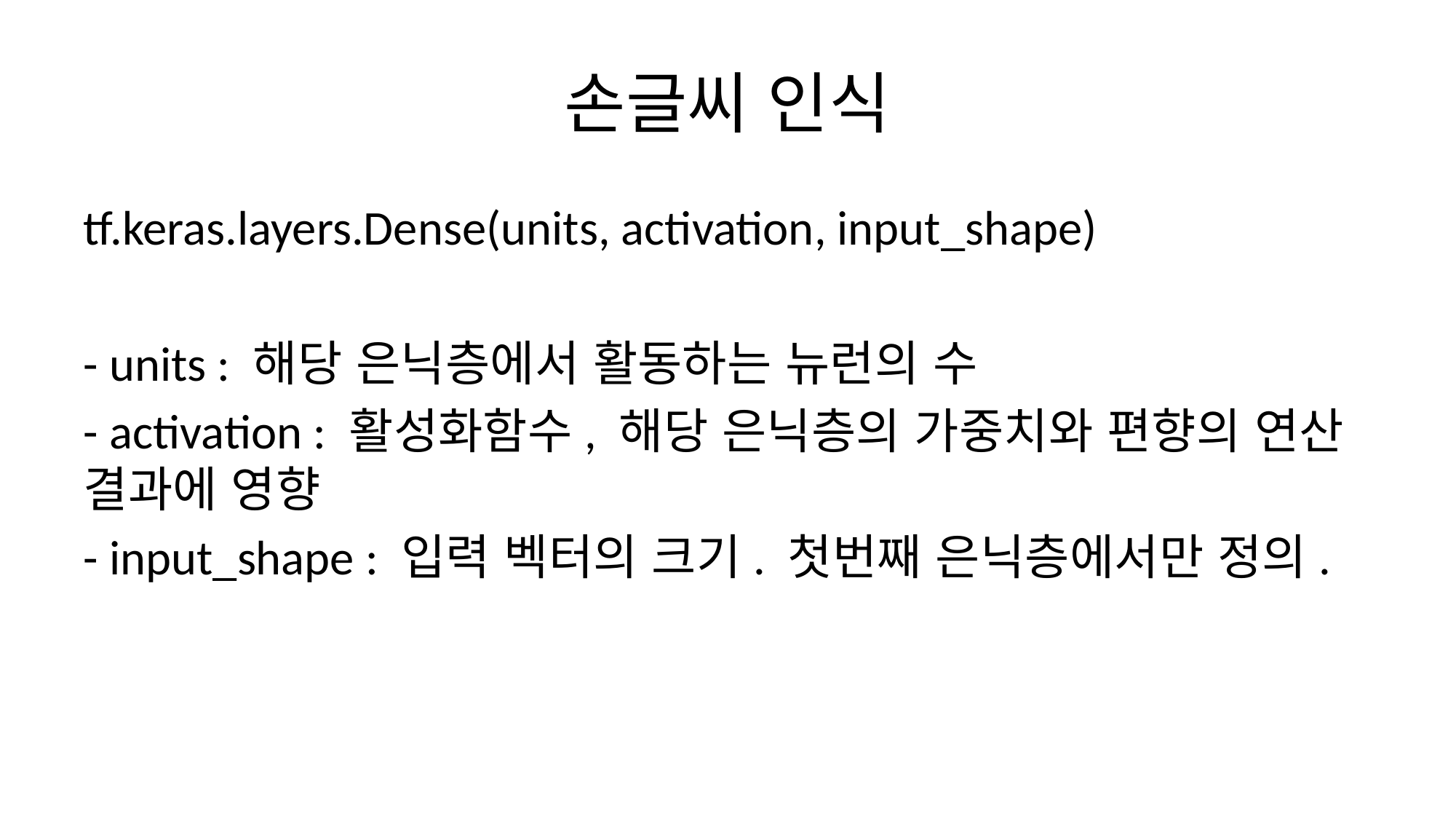

# 손글씨 인식
tf.keras.layers.Dense(units, activation, input_shape)

- units : 해당 은닉층에서 활동하는 뉴런의 수
- activation : 활성화함수, 해당 은닉층의 가중치와 편향의 연산 결과에 영향
- input_shape : 입력 벡터의 크기. 첫번째 은닉층에서만 정의.